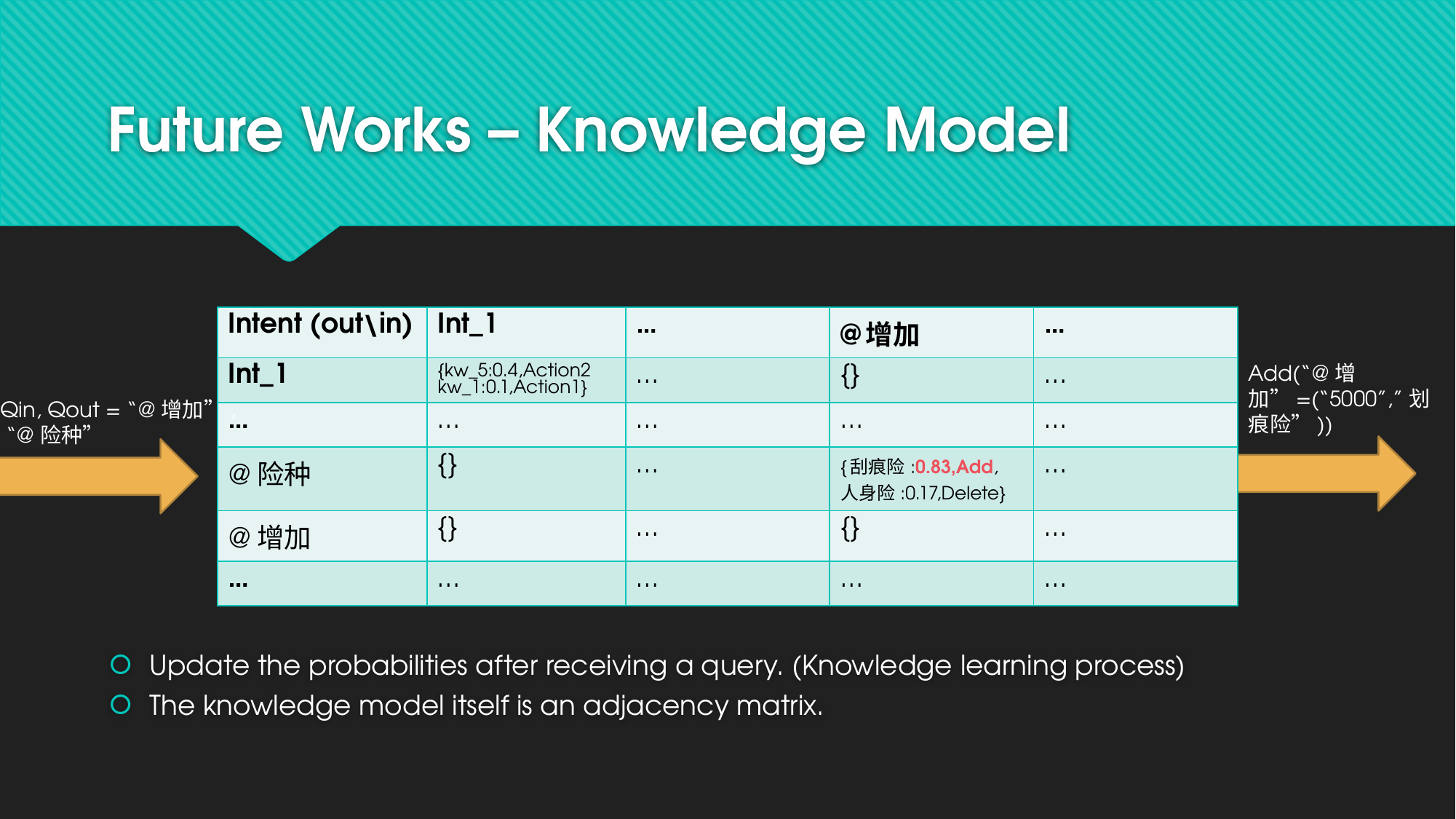

# Future Works – Knowledge Model
| Intent (out\in) | Int\_1 | … | @增加 | … |
| --- | --- | --- | --- | --- |
| Int\_1 | {kw\_5:0.4,Action2 kw\_1:0.1,Action1} | … | {} | … |
| … | … | … | … | … |
| @险种 | {} | … | {刮痕险:0.83,Add, 人身险:0.17,Delete} | … |
| @增加 | {} | … | {} | … |
| … | … | … | … | … |
Add(“@增加”=(“5000”,”划痕险”))
Qin, Qout = “@增加”,
 “@险种”

Update the probabilities after receiving a query. (Knowledge learning process)
The knowledge model itself is an adjacency matrix.